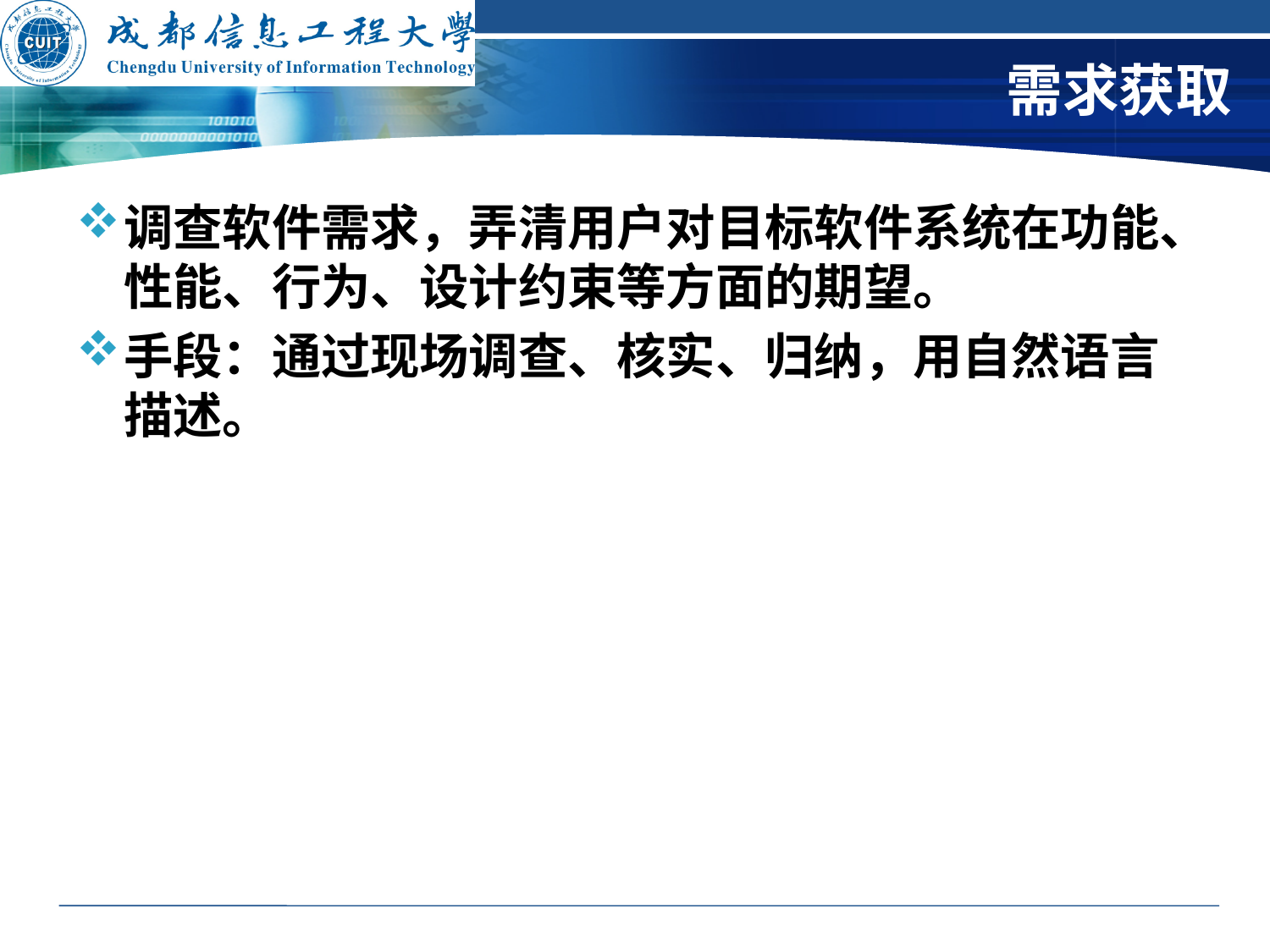

# 需求获取
调查软件需求，弄清用户对目标软件系统在功能、性能、行为、设计约束等方面的期望。
手段：通过现场调查、核实、归纳，用自然语言描述。